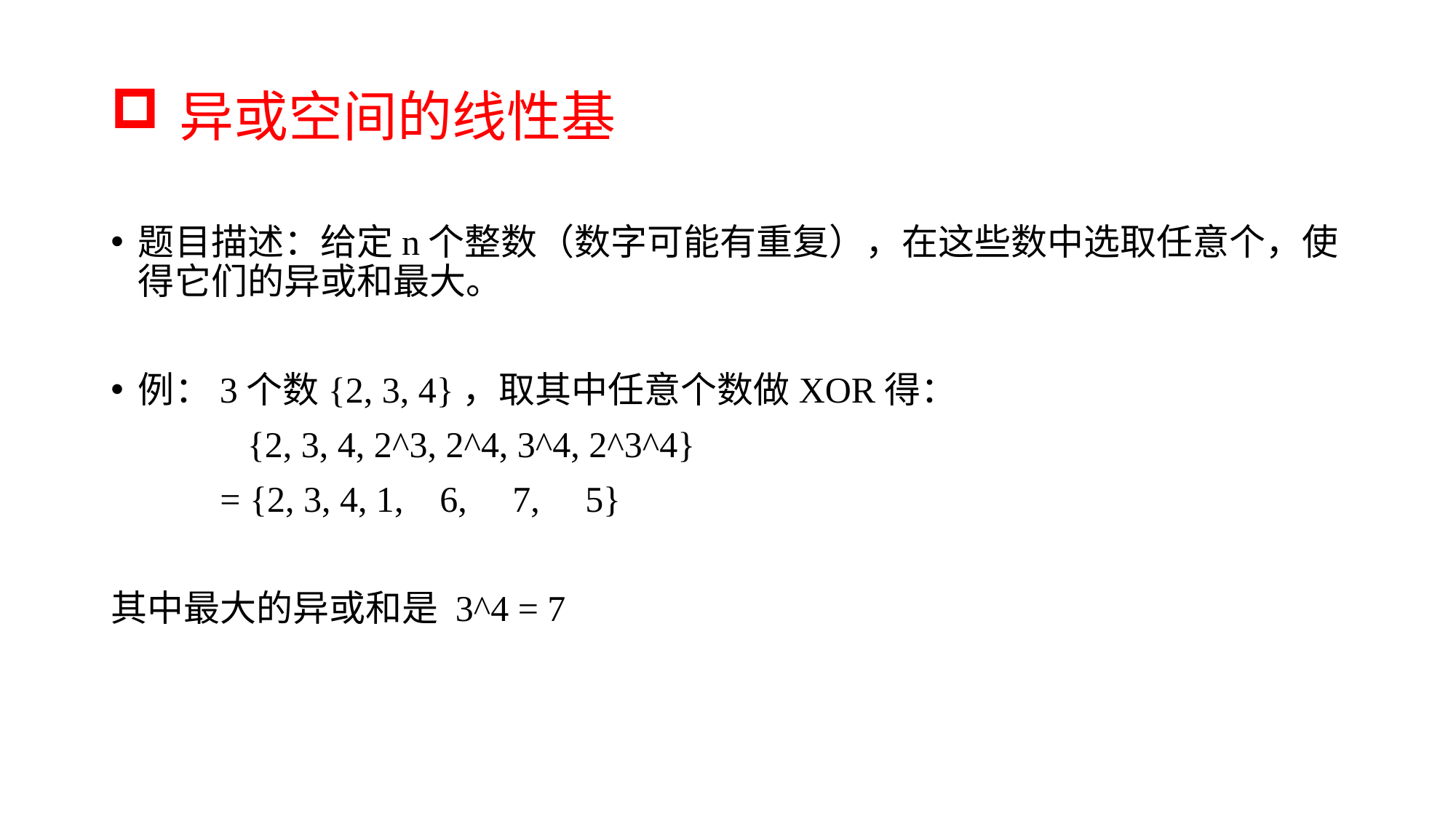

# 异或空间的线性基
题目描述：给定n个整数（数字可能有重复），在这些数中选取任意个，使得它们的异或和最大。

例：3个数{2, 3, 4}，取其中任意个数做XOR得：
	   {2, 3, 4, 2^3, 2^4, 3^4, 2^3^4}
	= {2, 3, 4, 1,    6,     7,     5}

其中最大的异或和是 3^4 = 7